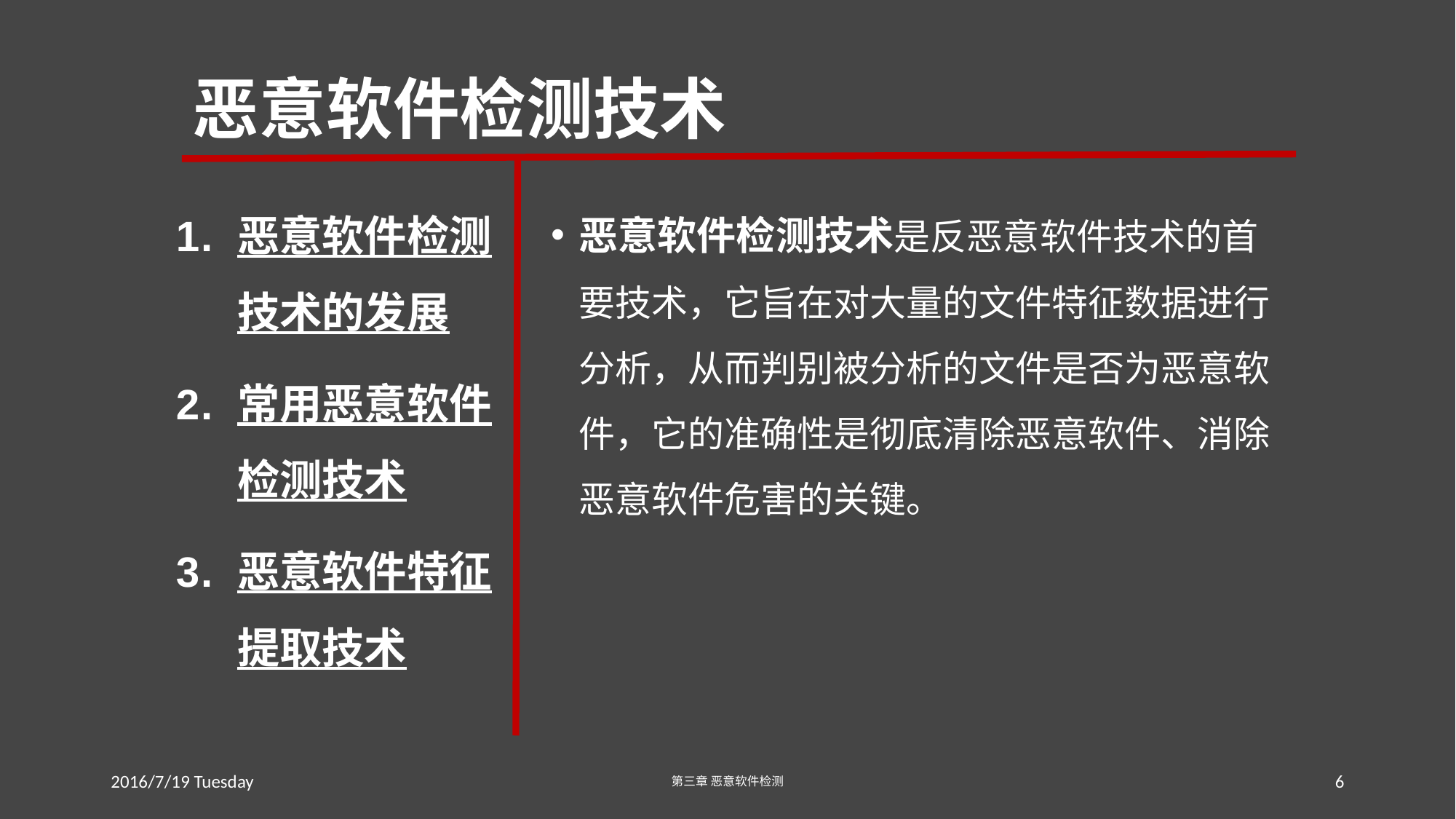

# 恶意软件检测技术
恶意软件检测技术的发展
常用恶意软件检测技术
恶意软件特征提取技术
恶意软件检测技术是反恶意软件技术的首要技术，它旨在对大量的文件特征数据进行分析，从而判别被分析的文件是否为恶意软件，它的准确性是彻底清除恶意软件、消除恶意软件危害的关键。
2016/7/19 Tuesday
第三章 恶意软件检测
6